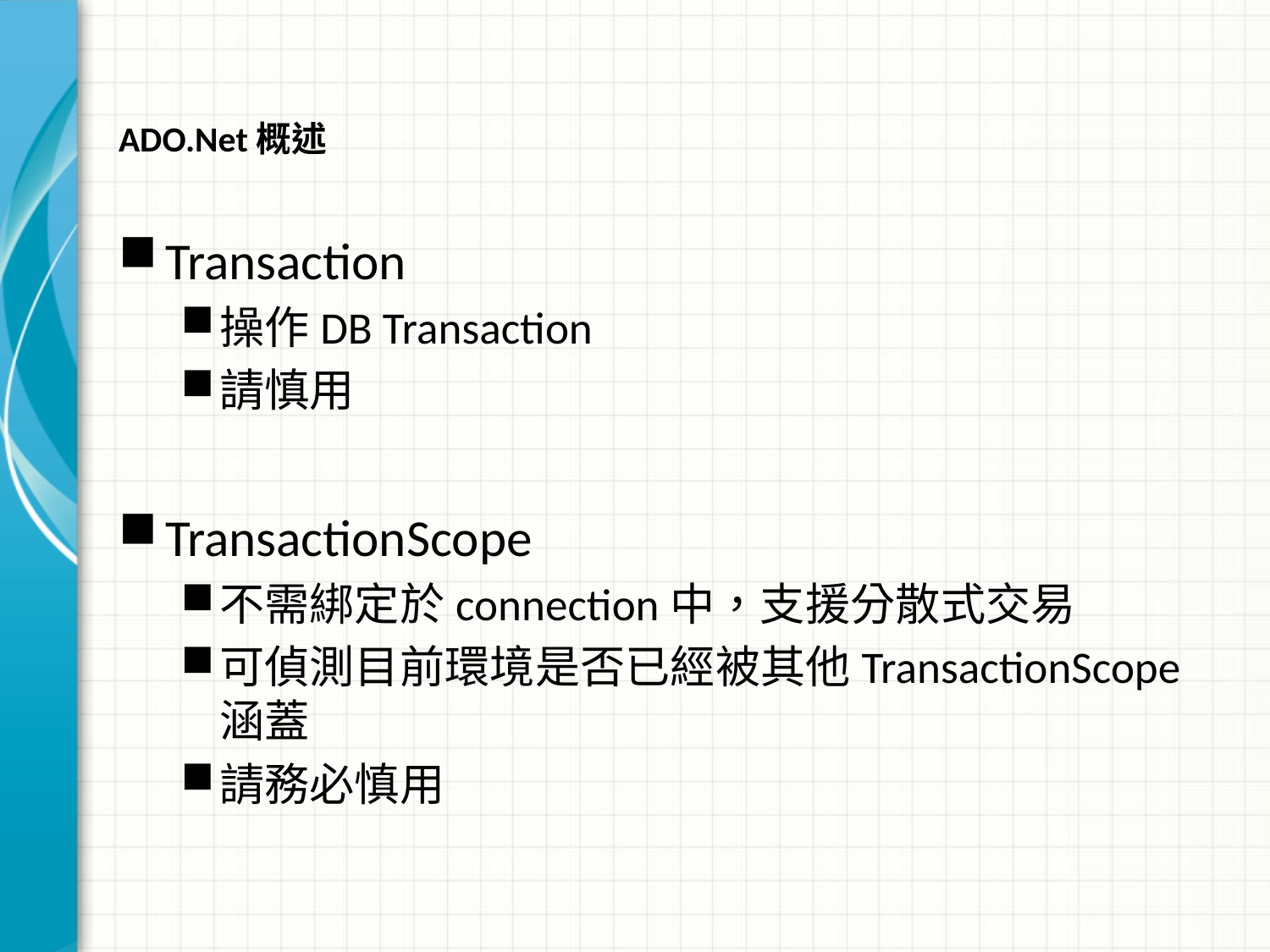

# ADO.Net概述
Transaction
操作DB Transaction
請慎用

TransactionScope
不需綁定於connection中，支援分散式交易
可偵測目前環境是否已經被其他TransactionScope涵蓋
請務必慎用